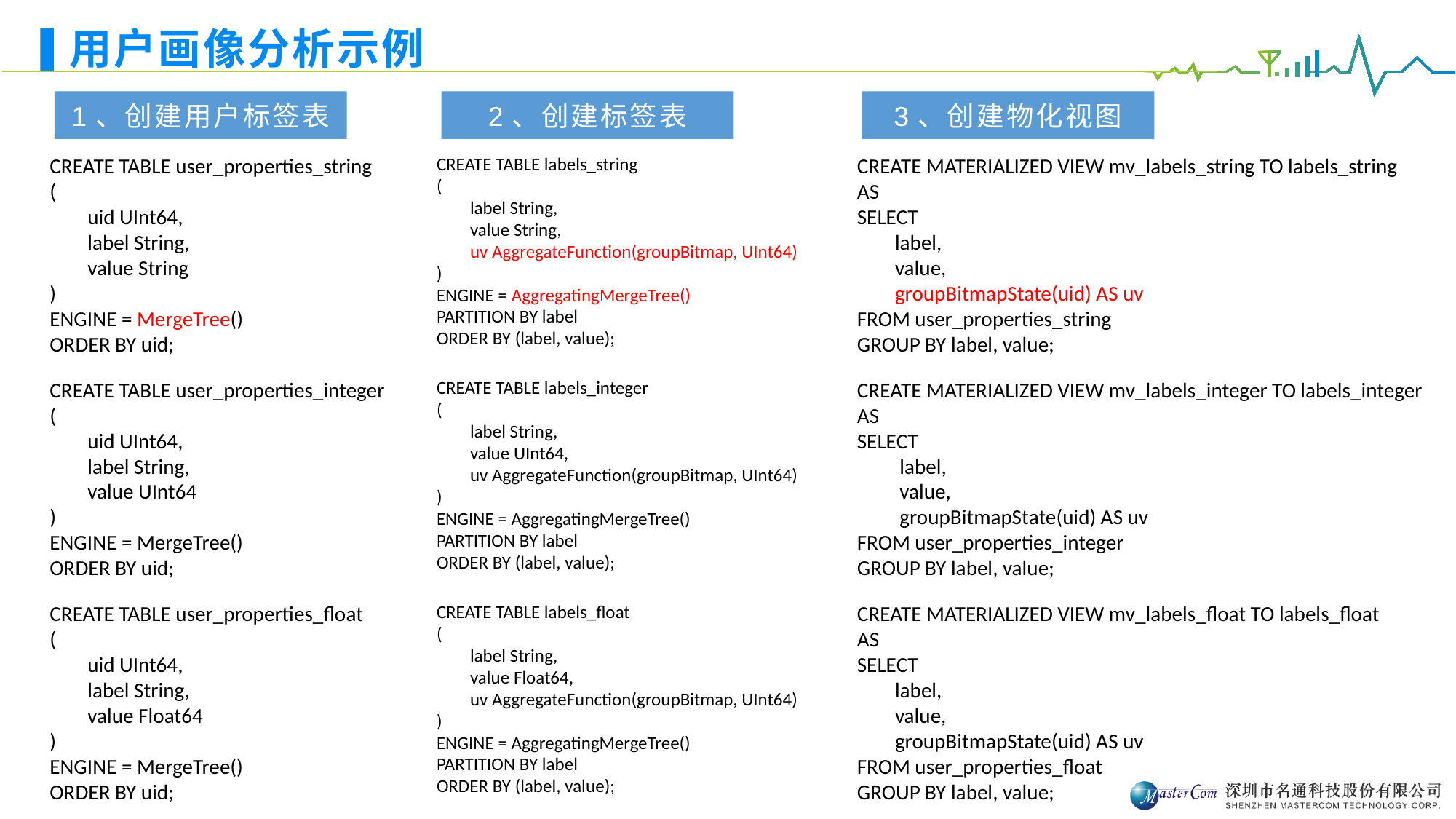

# 用户画像分析示例
1、创建用户标签表
2、创建标签表
3、创建物化视图
CREATE TABLE user_properties_string
(
        uid UInt64,
        label String,
        value String
)
ENGINE = MergeTree()
ORDER BY uid;
CREATE TABLE labels_string
(
        label String,
        value String,
        uv AggregateFunction(groupBitmap, UInt64)
)
ENGINE = AggregatingMergeTree()
PARTITION BY label
ORDER BY (label, value);
CREATE MATERIALIZED VIEW mv_labels_string TO labels_string AS
SELECT
        label,
        value,
        groupBitmapState(uid) AS uv
FROM user_properties_string
GROUP BY label, value;
CREATE TABLE user_properties_integer
(
        uid UInt64,
        label String,
        value UInt64
)
ENGINE = MergeTree()
ORDER BY uid;
CREATE TABLE labels_integer
(
        label String,
        value UInt64,
        uv AggregateFunction(groupBitmap, UInt64)
)
ENGINE = AggregatingMergeTree()
PARTITION BY label
ORDER BY (label, value);
CREATE MATERIALIZED VIEW mv_labels_integer TO labels_integer AS
SELECT
         label,
         value,
         groupBitmapState(uid) AS uv
FROM user_properties_integer
GROUP BY label, value;
CREATE TABLE user_properties_float
(
        uid UInt64,
        label String,
        value Float64
)
ENGINE = MergeTree()
ORDER BY uid;
CREATE TABLE labels_float
(
        label String,
        value Float64,
        uv AggregateFunction(groupBitmap, UInt64)
)
ENGINE = AggregatingMergeTree()
PARTITION BY label
ORDER BY (label, value);
CREATE MATERIALIZED VIEW mv_labels_float TO labels_float AS
SELECT
        label,
        value,
        groupBitmapState(uid) AS uv
FROM user_properties_float
GROUP BY label, value;